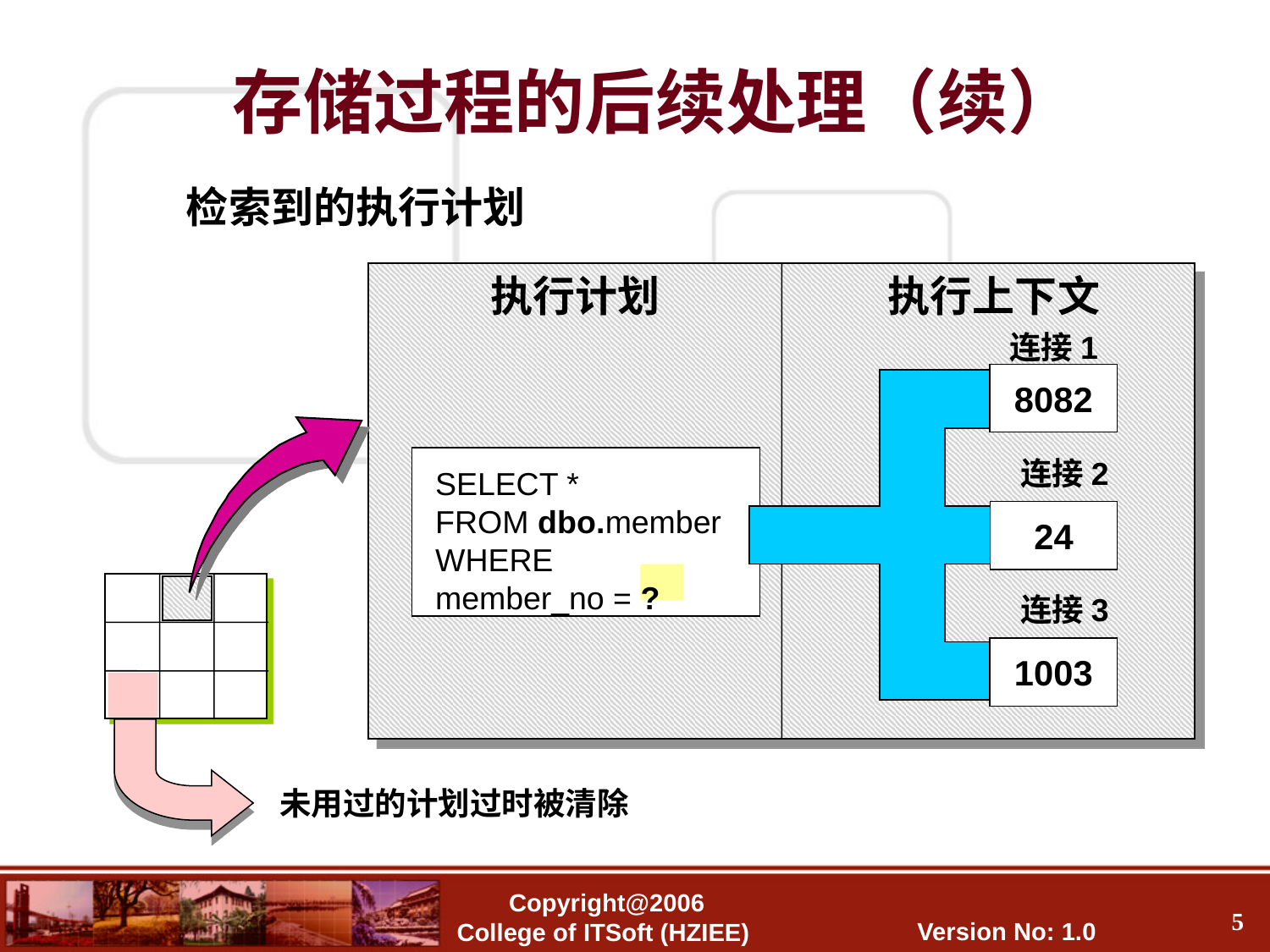

存储过程的后续处理（续）
检索到的执行计划

执行计划

执行上下文
连接1
8082

SELECT *
FROM dbo.member
WHERE
member_no = ?

连接2

24

连接3
1003

未用过的计划过时被清除